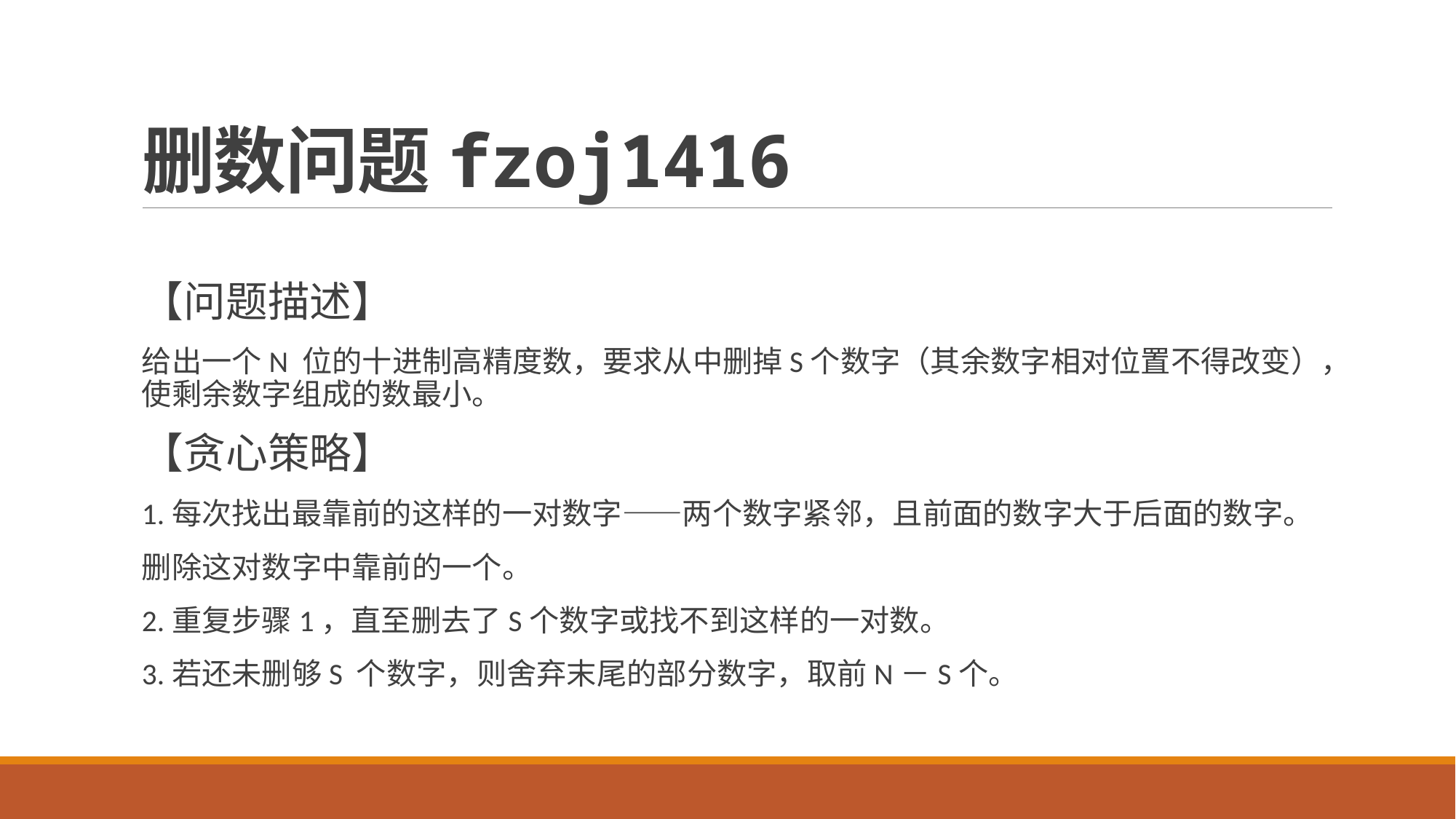

# 删数问题fzoj1416
【问题描述】
给出一个N 位的十进制高精度数，要求从中删掉S个数字（其余数字相对位置不得改变），使剩余数字组成的数最小。
【贪心策略】
1.每次找出最靠前的这样的一对数字——两个数字紧邻，且前面的数字大于后面的数字。
删除这对数字中靠前的一个。
2.重复步骤1，直至删去了S个数字或找不到这样的一对数。
3.若还未删够S 个数字，则舍弃末尾的部分数字，取前N－S个。